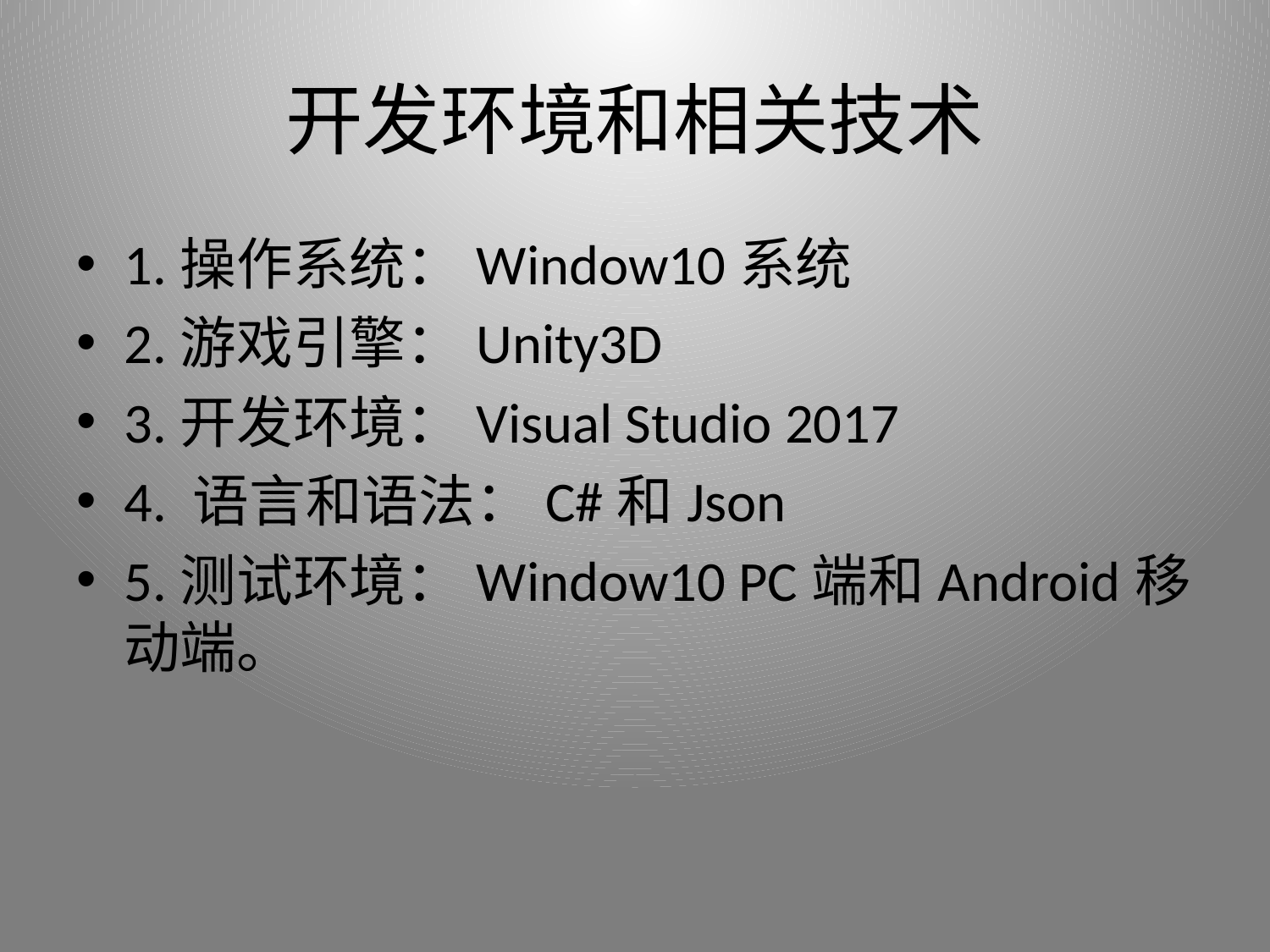

# 开发环境和相关技术
1.操作系统：Window10系统
2.游戏引擎：Unity3D
3.开发环境：Visual Studio 2017
4. 语言和语法：C#和Json
5.测试环境：Window10 PC端和Android移动端。